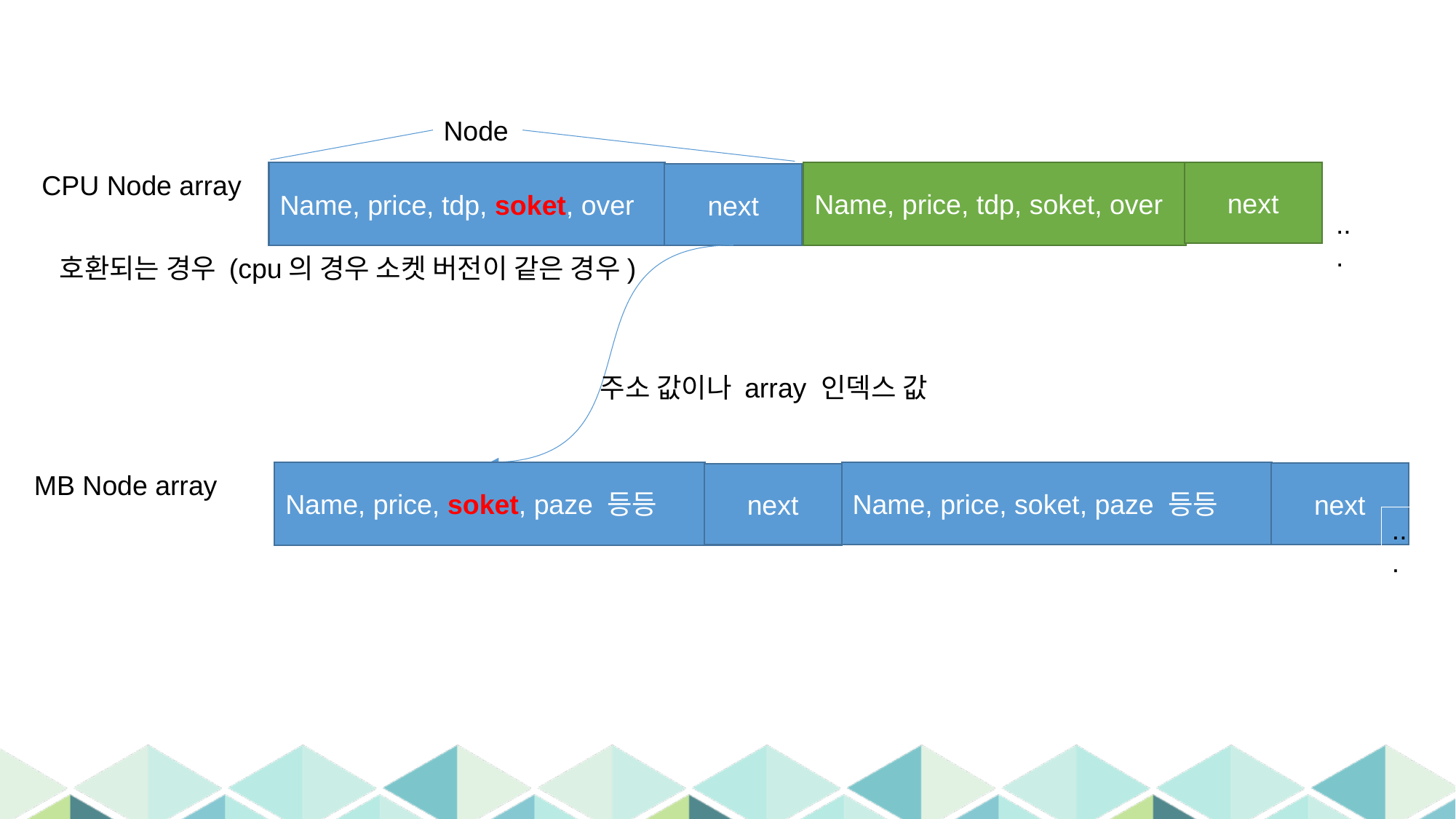

Node
next
Name, price, tdp, soket, over
CPU Node array
Name, price, tdp, soket, over
next
...
호환되는 경우 (cpu의 경우 소켓 버전이 같은 경우)
주소 값이나 array 인덱스 값
Name, price, soket, paze 등등
Name, price, soket, paze 등등
MB Node array
next
next
...